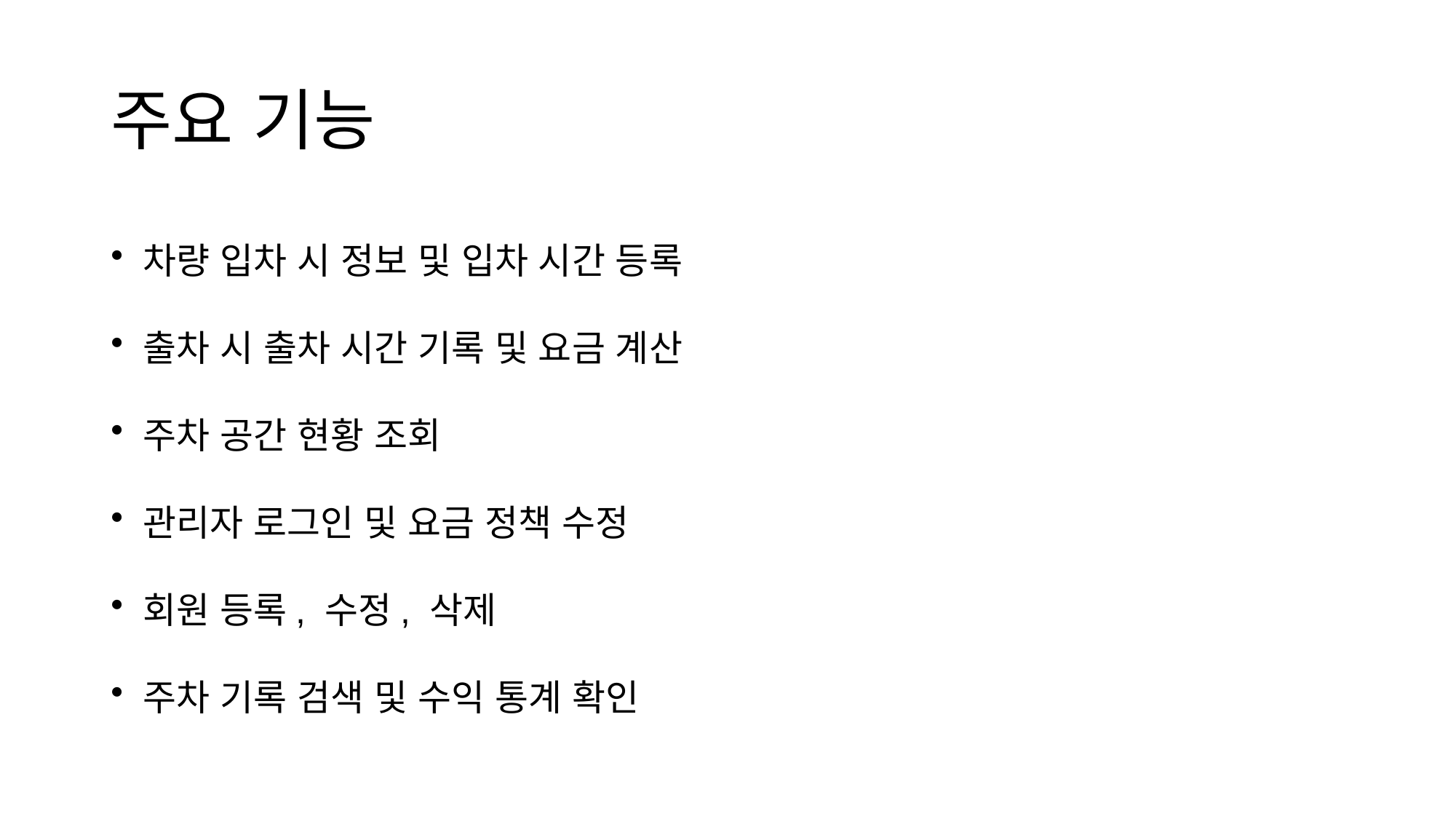

# 주요 기능
 차량 입차 시 정보 및 입차 시간 등록

 출차 시 출차 시간 기록 및 요금 계산

 주차 공간 현황 조회

 관리자 로그인 및 요금 정책 수정

 회원 등록, 수정, 삭제

 주차 기록 검색 및 수익 통계 확인